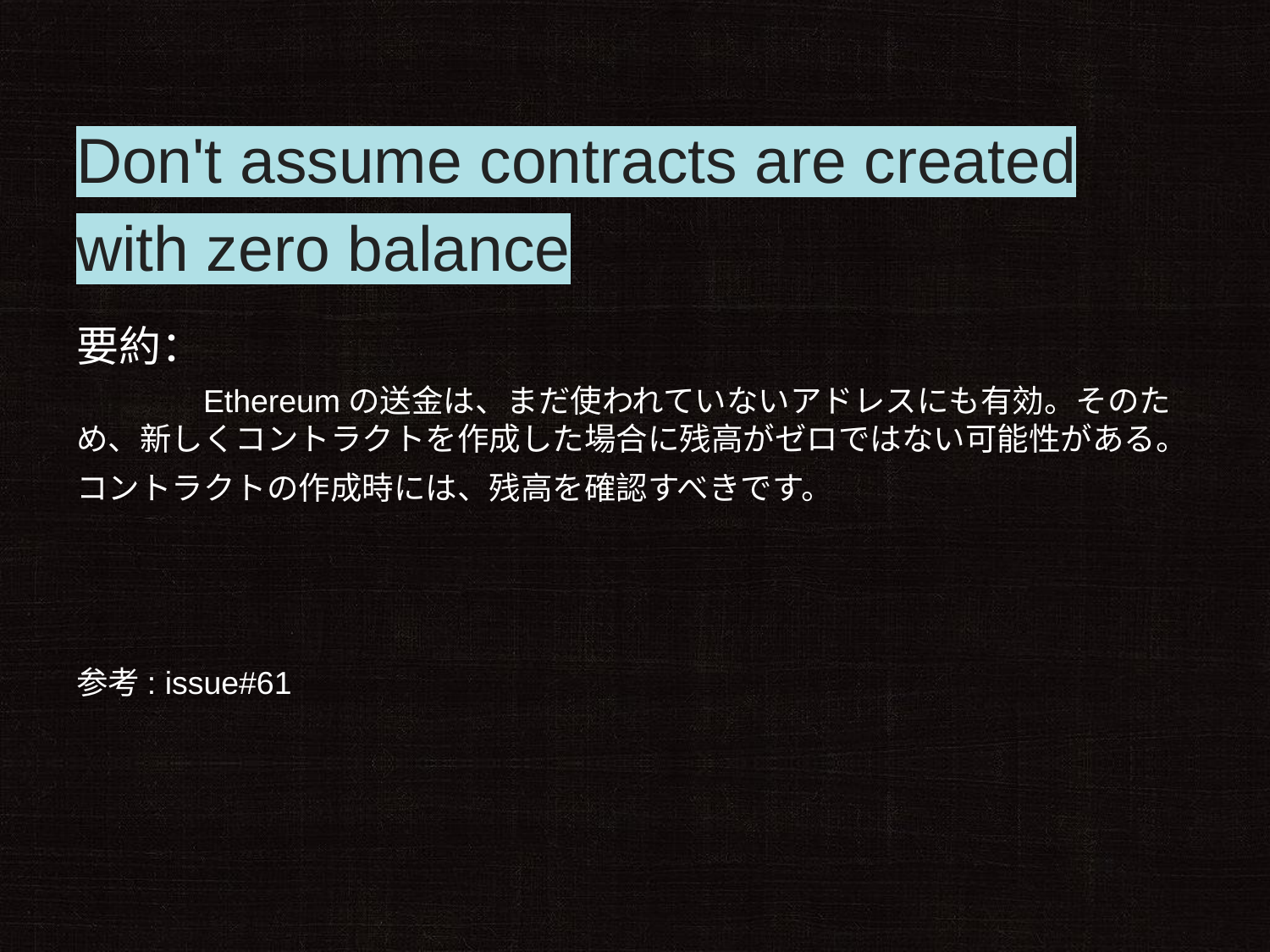

# Don't assume contracts are created with zero balance
要約：
	Ethereumの送金は、まだ使われていないアドレスにも有効。そのため、新しくコントラクトを作成した場合に残高がゼロではない可能性がある。
コントラクトの作成時には、残高を確認すべきです。

参考: issue#61